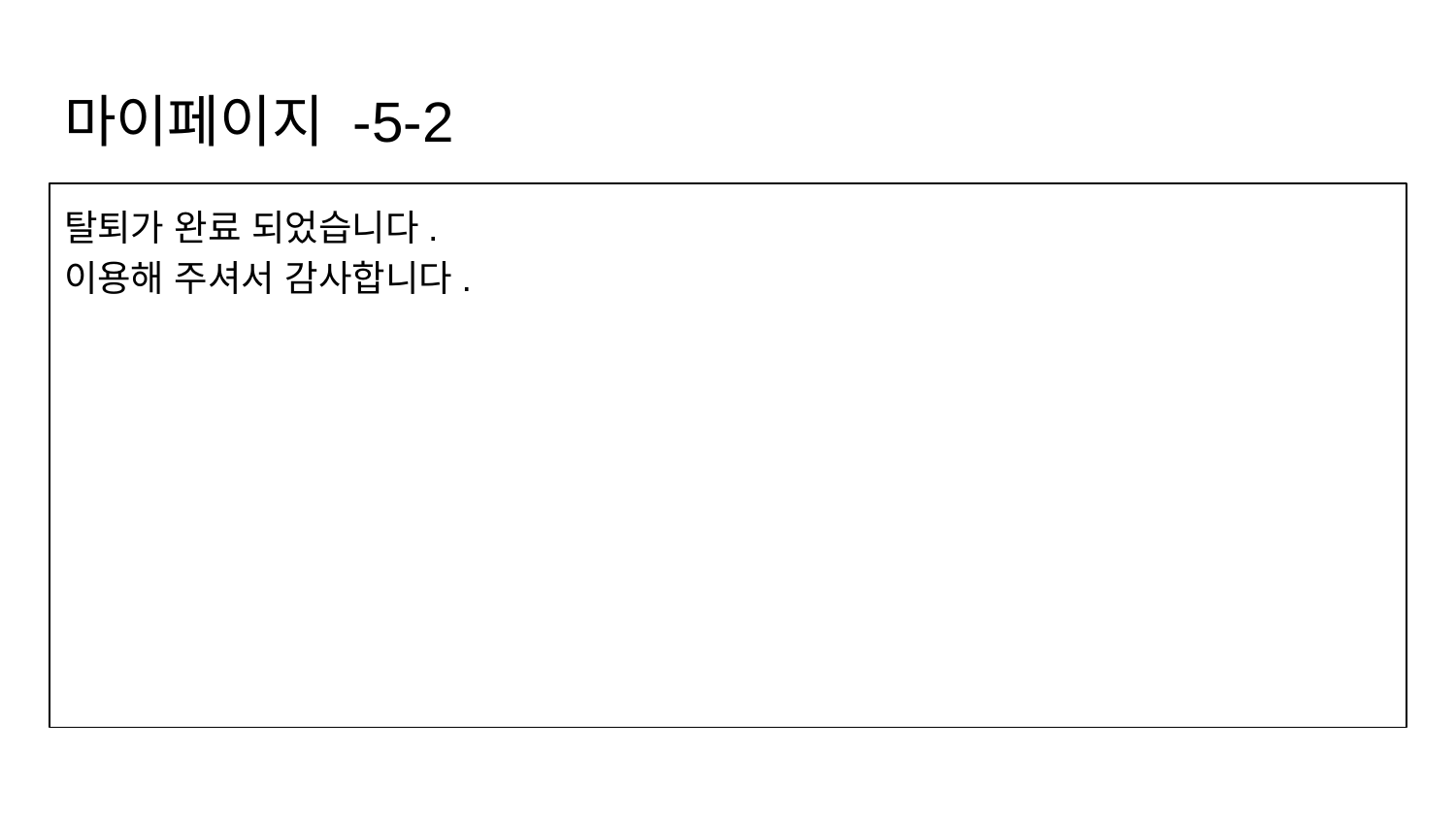

# 마이페이지 -5-2
탈퇴가 완료 되었습니다.
이용해 주셔서 감사합니다.